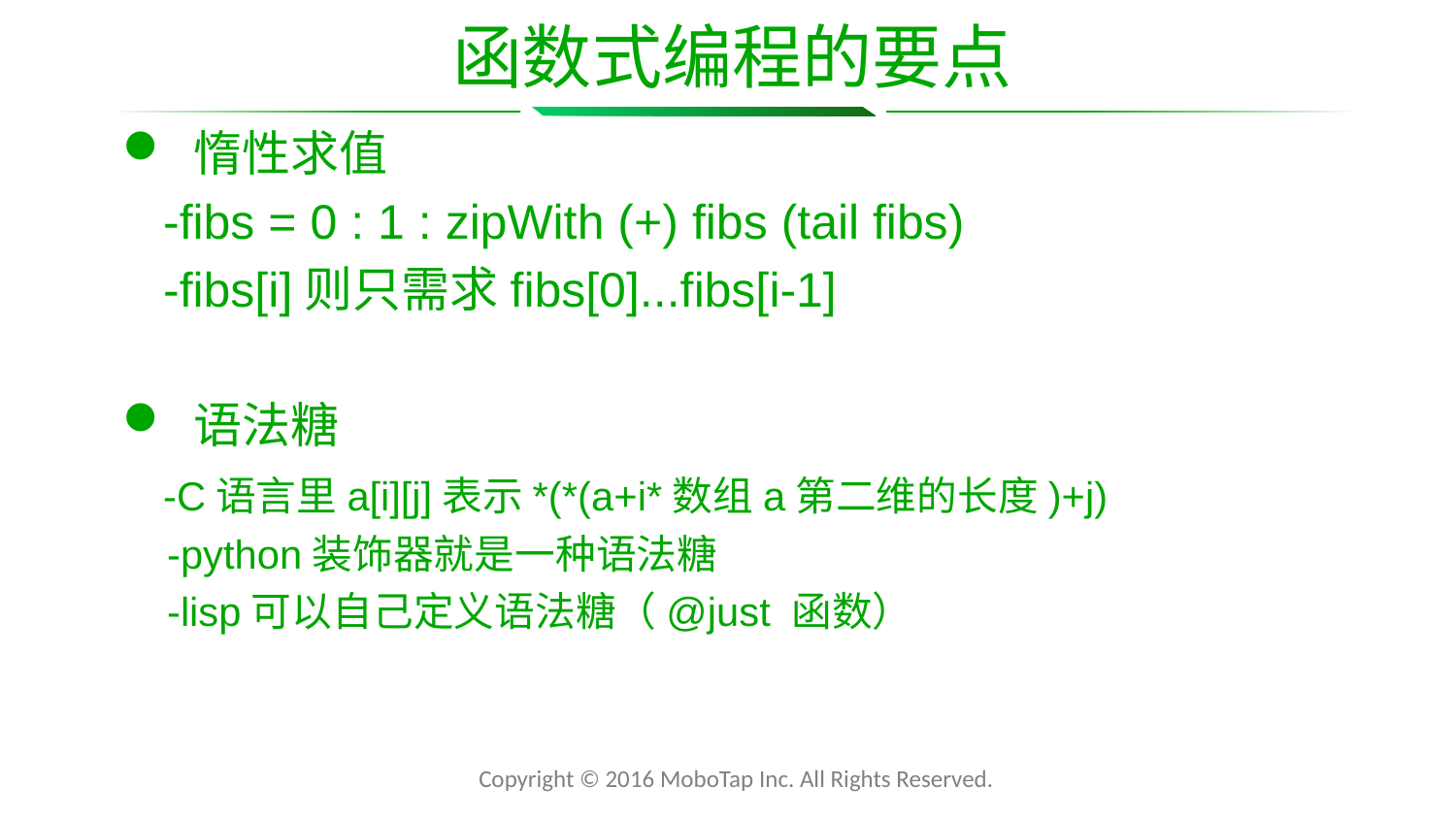

# 函数式编程的要点
 惰性求值
   -fibs = 0 : 1 : zipWith (+) fibs (tail fibs)
   -fibs[i]则只需求fibs[0]...fibs[i-1]

 语法糖
   -C语言里a[i][j]表示*(*(a+i*数组a第二维的长度)+j)
    -python装饰器就是一种语法糖
    -lisp可以自己定义语法糖（@just 函数）
Copyright © 2016 MoboTap Inc. All Rights Reserved.